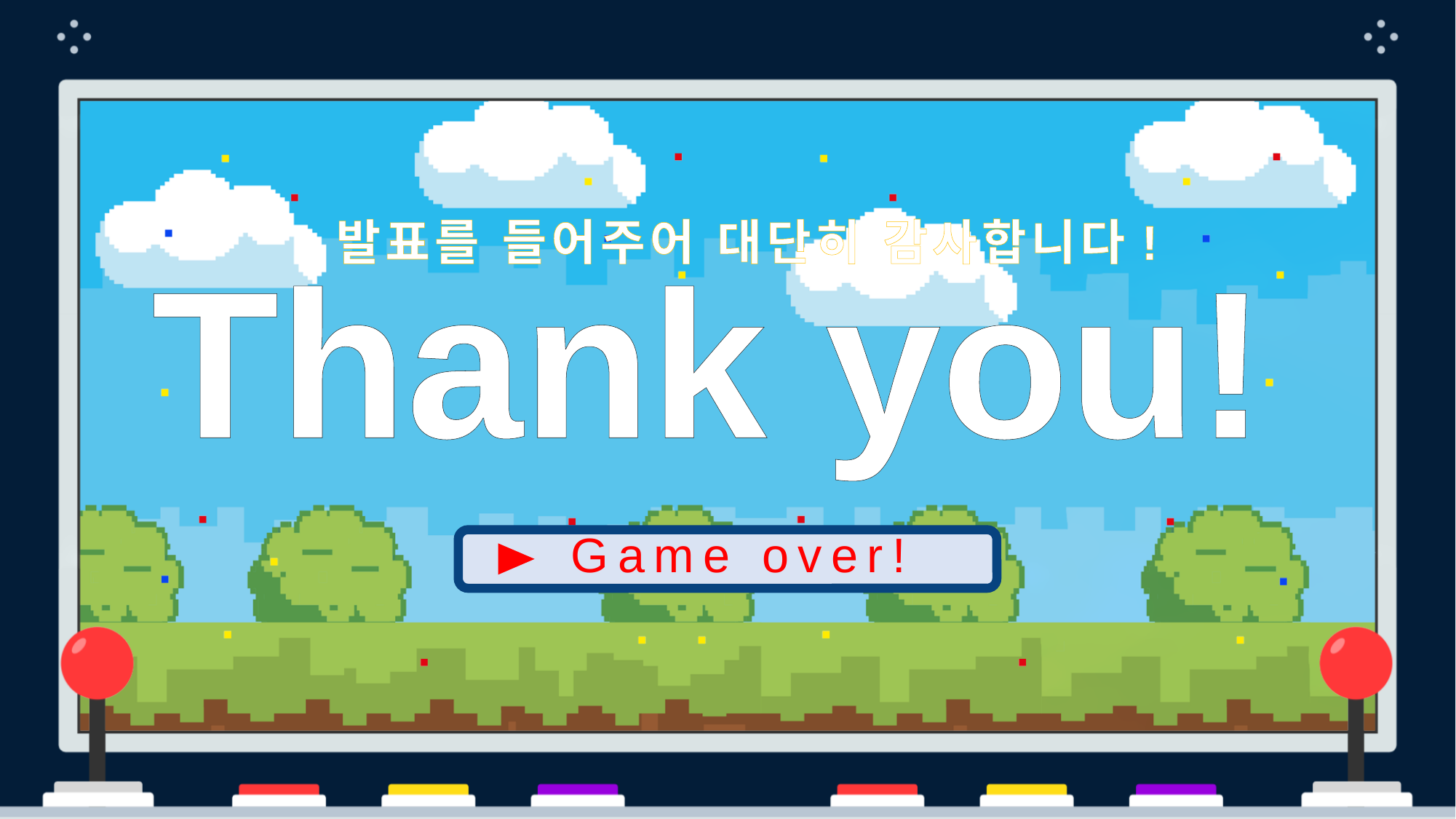

발표를 들어주어 대단히 감사합니다!
 Thank you!
Game over!